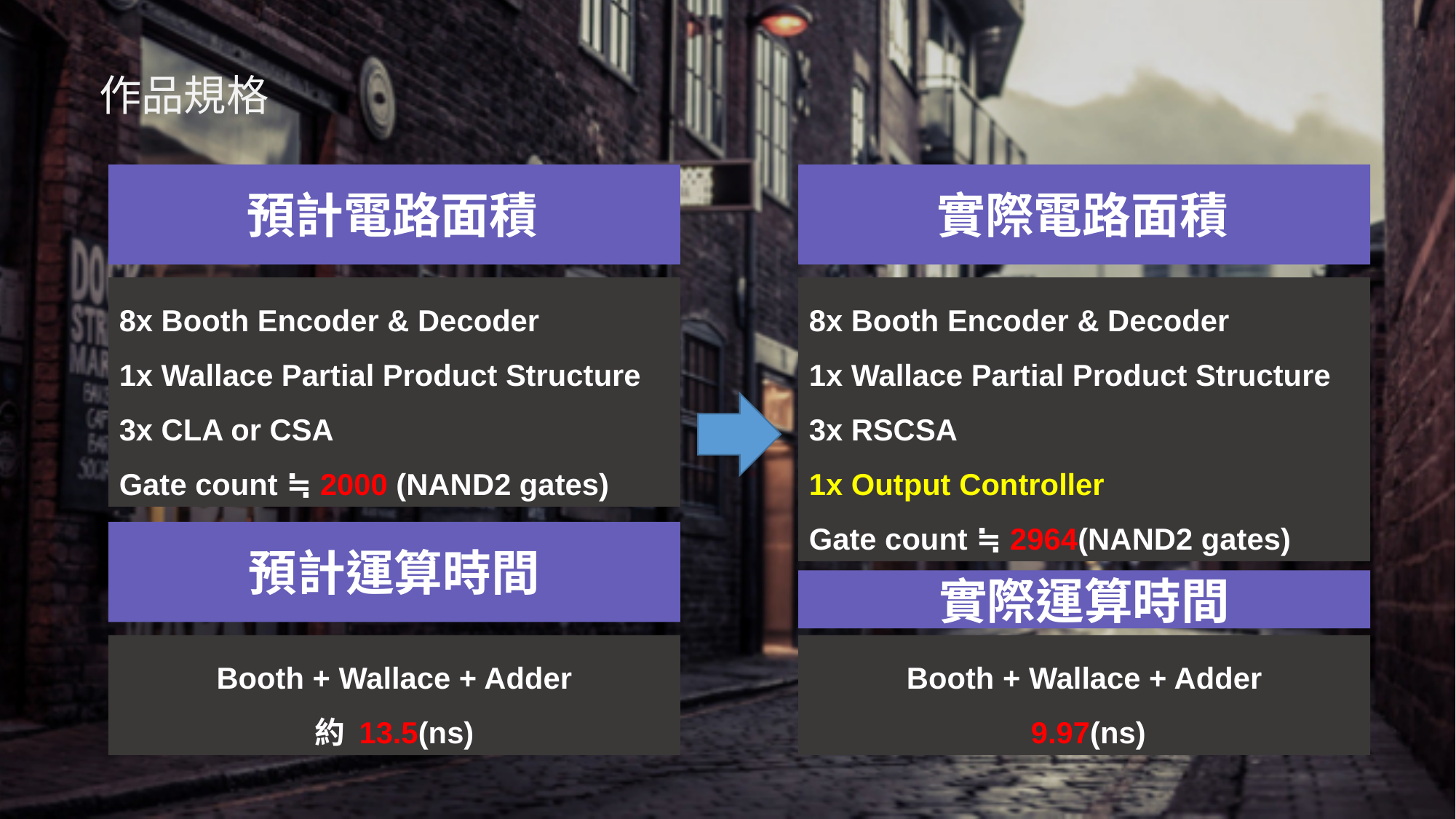

作品規格

預計電路面積
8x Booth Encoder & Decoder
1x Wallace Partial Product Structure
3x CLA or CSA
Gate count ≒ 2000 (NAND2 gates)

預計運算時間
Booth + Wallace + Adder
約 13.5(ns)

實際電路面積
8x Booth Encoder & Decoder
1x Wallace Partial Product Structure
3x RSCSA
1x Output Controller
Gate count ≒ 2964(NAND2 gates)

實際運算時間

Booth + Wallace + Adder
 9.97(ns)